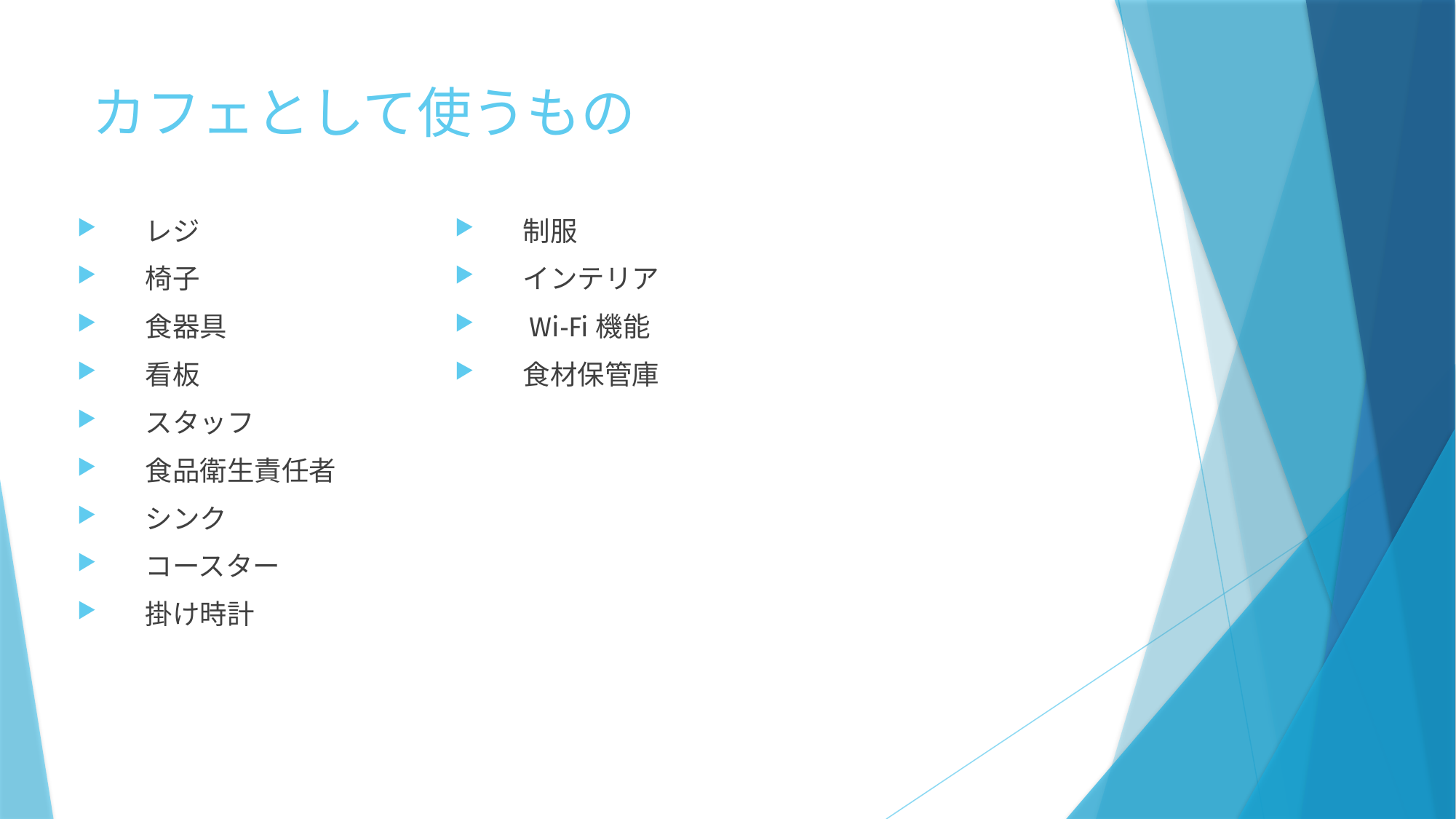

# カフェとして使うもの

　レジ
　椅子
　食器具
　看板
　スタッフ
　食品衛生責任者
　シンク
　コースター
　掛け時計

　制服
　インテリア
　Wi‐Fi機能
　食材保管庫